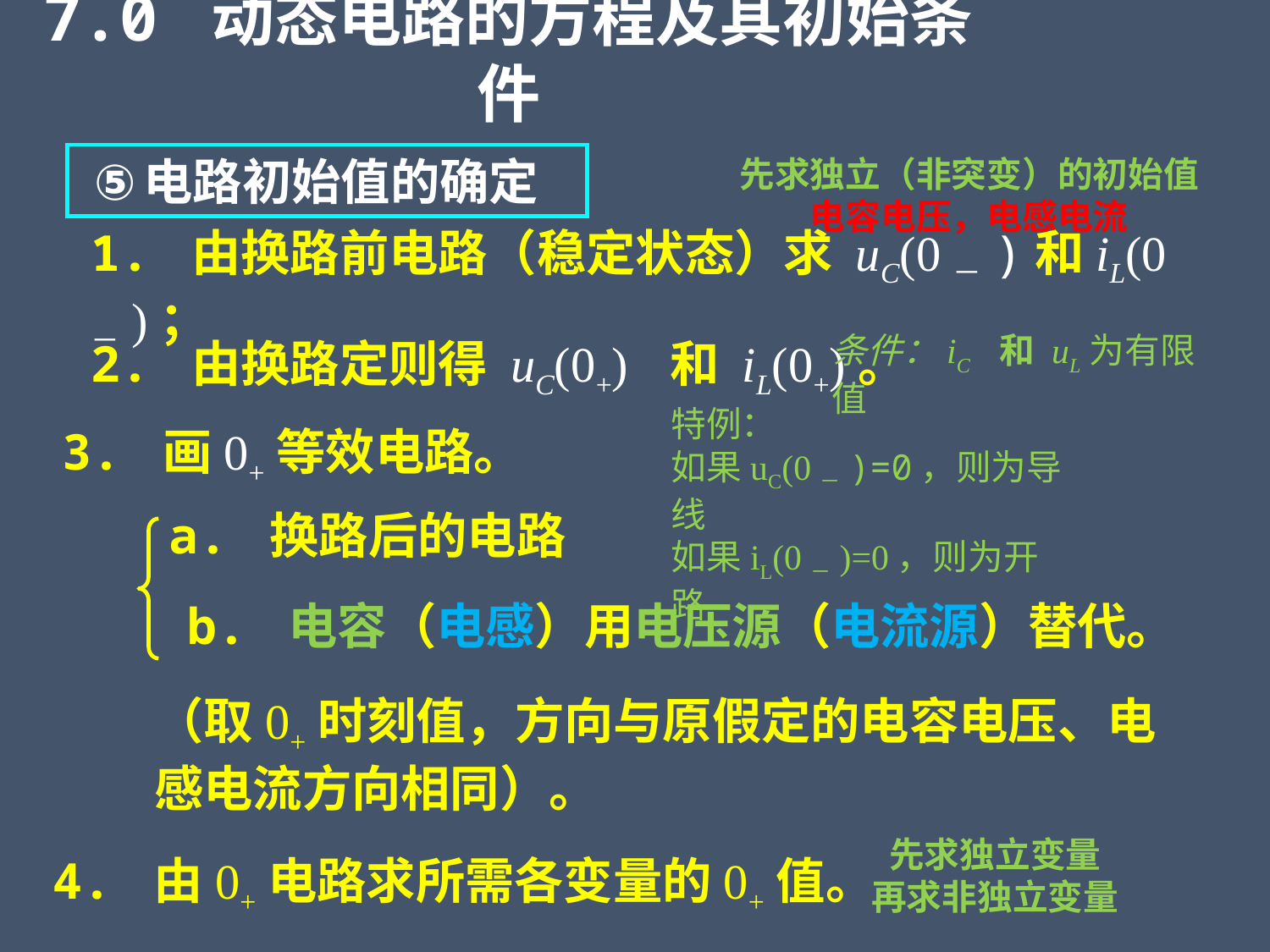

7.0 动态电路的方程及其初始条件
电路初始值的确定
先求独立（非突变）的初始值
电容电压，电感电流
1. 由换路前电路（稳定状态）求 uC(0－)和iL(0－)；
2. 由换路定则得 uC(0+) 和 iL(0+)。
条件：iC 和 uL为有限值
3. 画0+等效电路。
特例：
如果uC(0－)=0，则为导线
如果iL(0－)=0，则为开路
a. 换路后的电路

b. 电容（电感）用电压源（电流源）替代。
（取0+时刻值，方向与原假定的电容电压、电感电流方向相同）。
先求独立变量
再求非独立变量
4. 由0+电路求所需各变量的0+值。